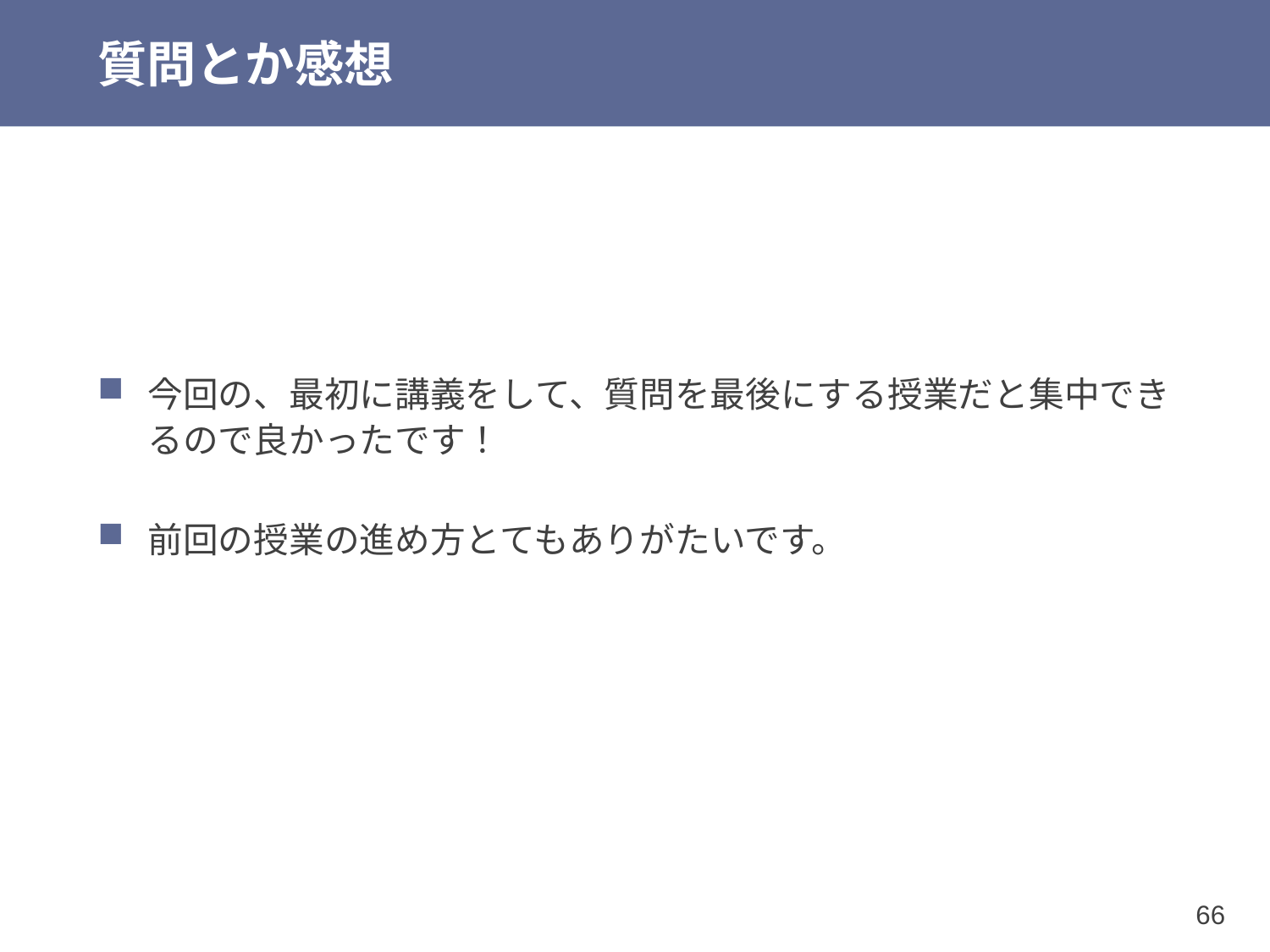

# 質問とか感想
今回の、最初に講義をして、質問を最後にする授業だと集中できるので良かったです！
前回の授業の進め方とてもありがたいです。